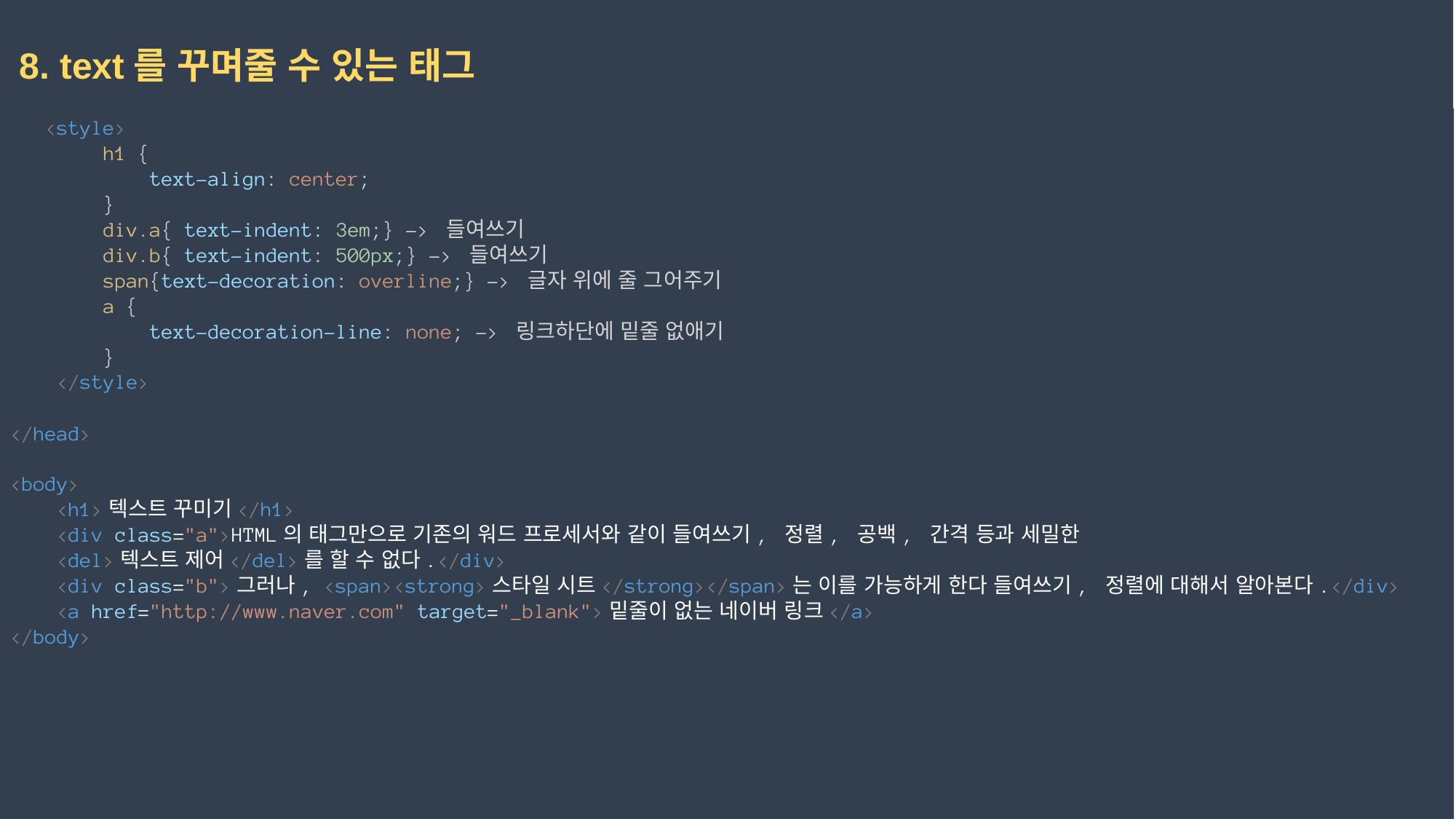

8. text를 꾸며줄 수 있는 태그
   <style>
        h1 {
            text-align: center;
        }
        div.a{ text-indent: 3em;} -> 들여쓰기
        div.b{ text-indent: 500px;} -> 들여쓰기
        span{text-decoration: overline;} -> 글자 위에 줄 그어주기
        a {
            text-decoration-line: none; -> 링크하단에 밑줄 없애기
        }
    </style>
</head>
<body>
    <h1>텍스트 꾸미기</h1>
    <div class="a">HTML의 태그만으로 기존의 워드 프로세서와 같이 들여쓰기, 정렬, 공백, 간격 등과 세밀한
    <del>텍스트 제어</del>를 할 수 없다.</div>
    <div class="b">그러나, <span><strong>스타일 시트</strong></span>는 이를 가능하게 한다 들여쓰기, 정렬에 대해서 알아본다.</div>
    <a href="http://www.naver.com" target="_blank">밑줄이 없는 네이버 링크</a>
</body>

2023-02-15
권민지